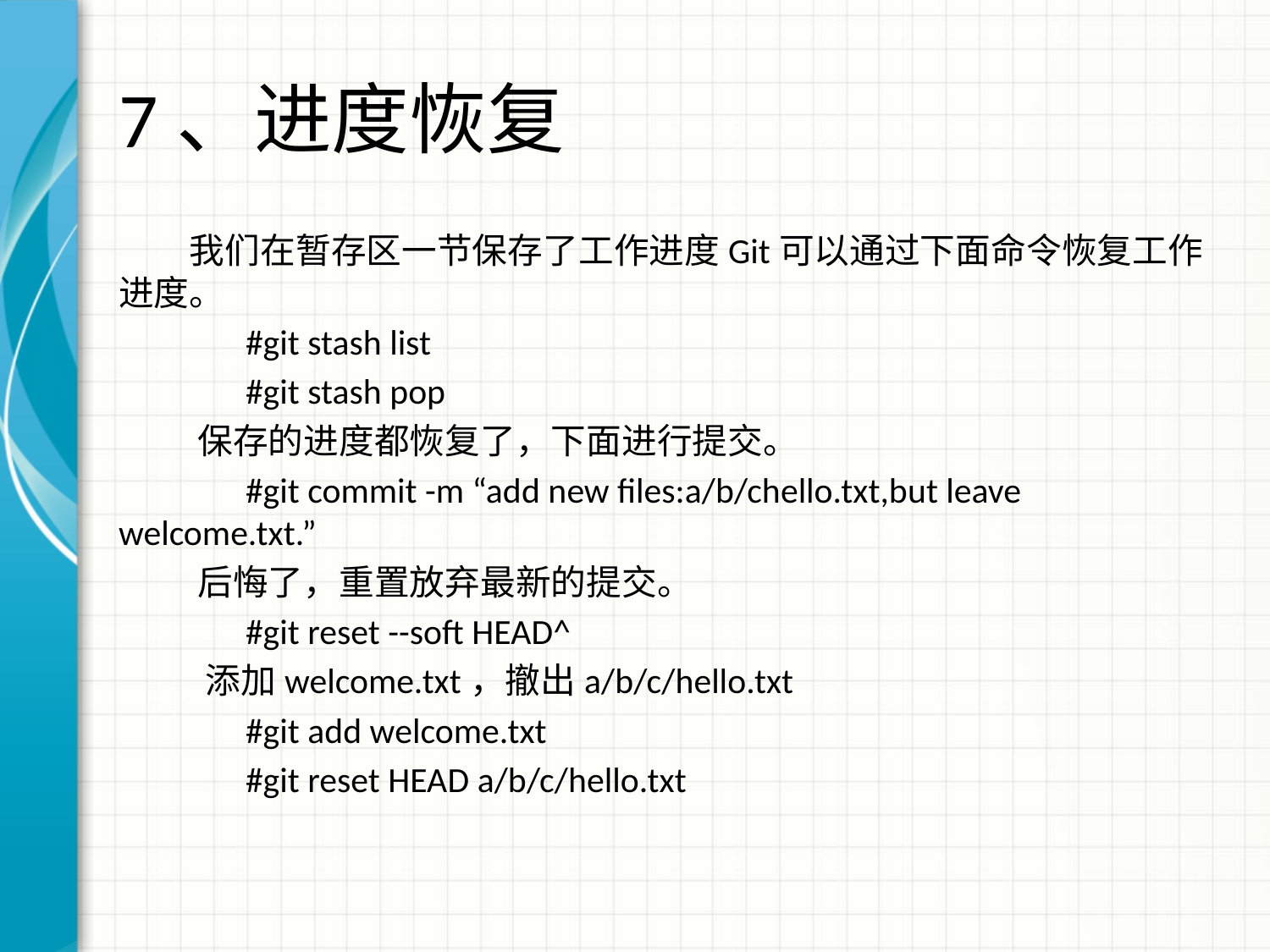

# 7、进度恢复
        我们在暂存区一节保存了工作进度Git可以通过下面命令恢复工作进度。
	#git stash list
	#git stash pop
         保存的进度都恢复了，下面进行提交。
	#git commit -m “add new files:a/b/chello.txt,but leave welcome.txt.”
         后悔了，重置放弃最新的提交。
	#git reset --soft HEAD^
          添加welcome.txt，撤出a/b/c/hello.txt
	#git add welcome.txt
	#git reset HEAD a/b/c/hello.txt